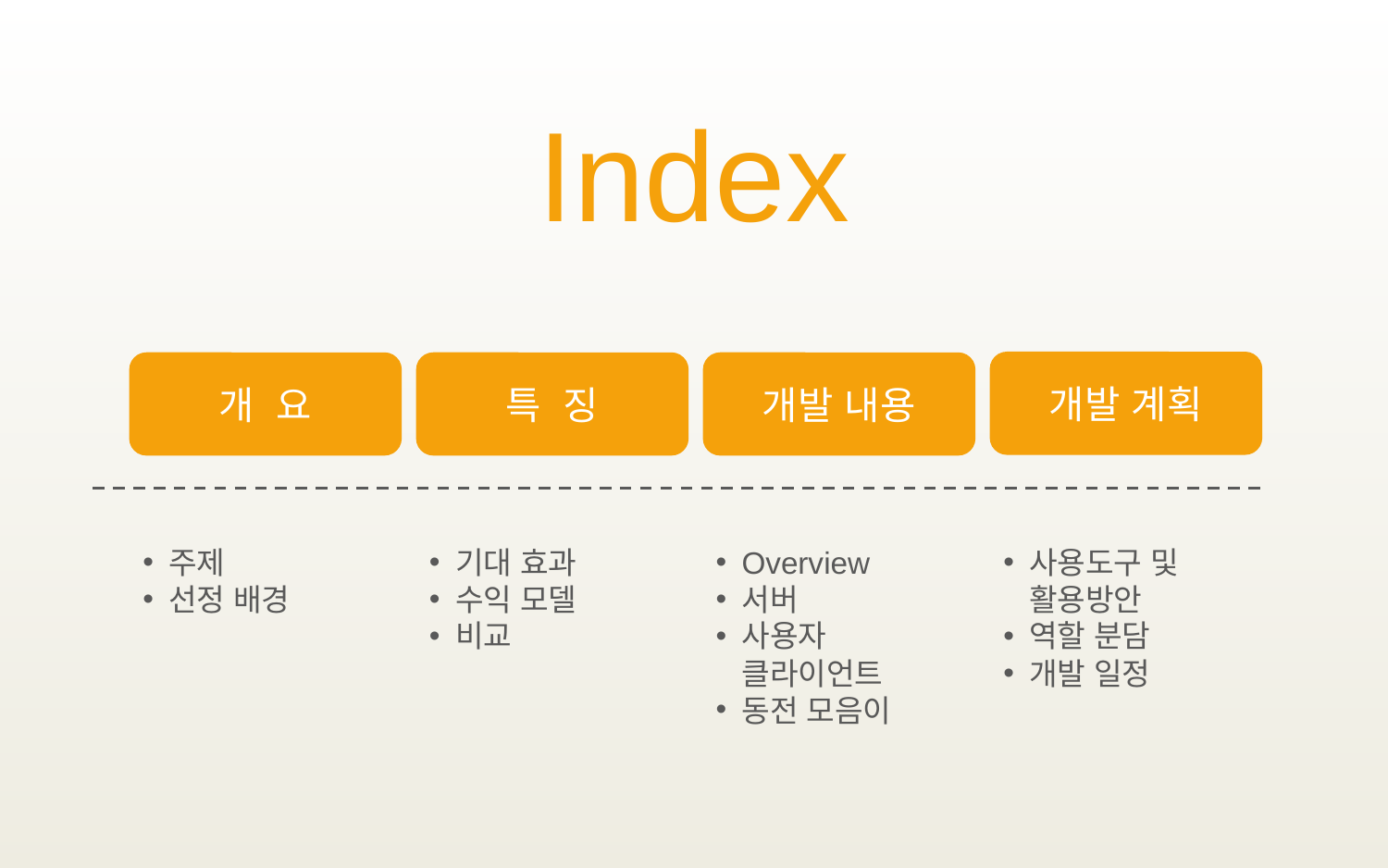

Index
개발 계획
개  요
특  징
개발 내용
기대 효과
수익 모델
비교
Overview
서버
사용자 클라이언트
동전 모음이
사용도구 및 활용방안
역할 분담
개발 일정
주제
선정 배경